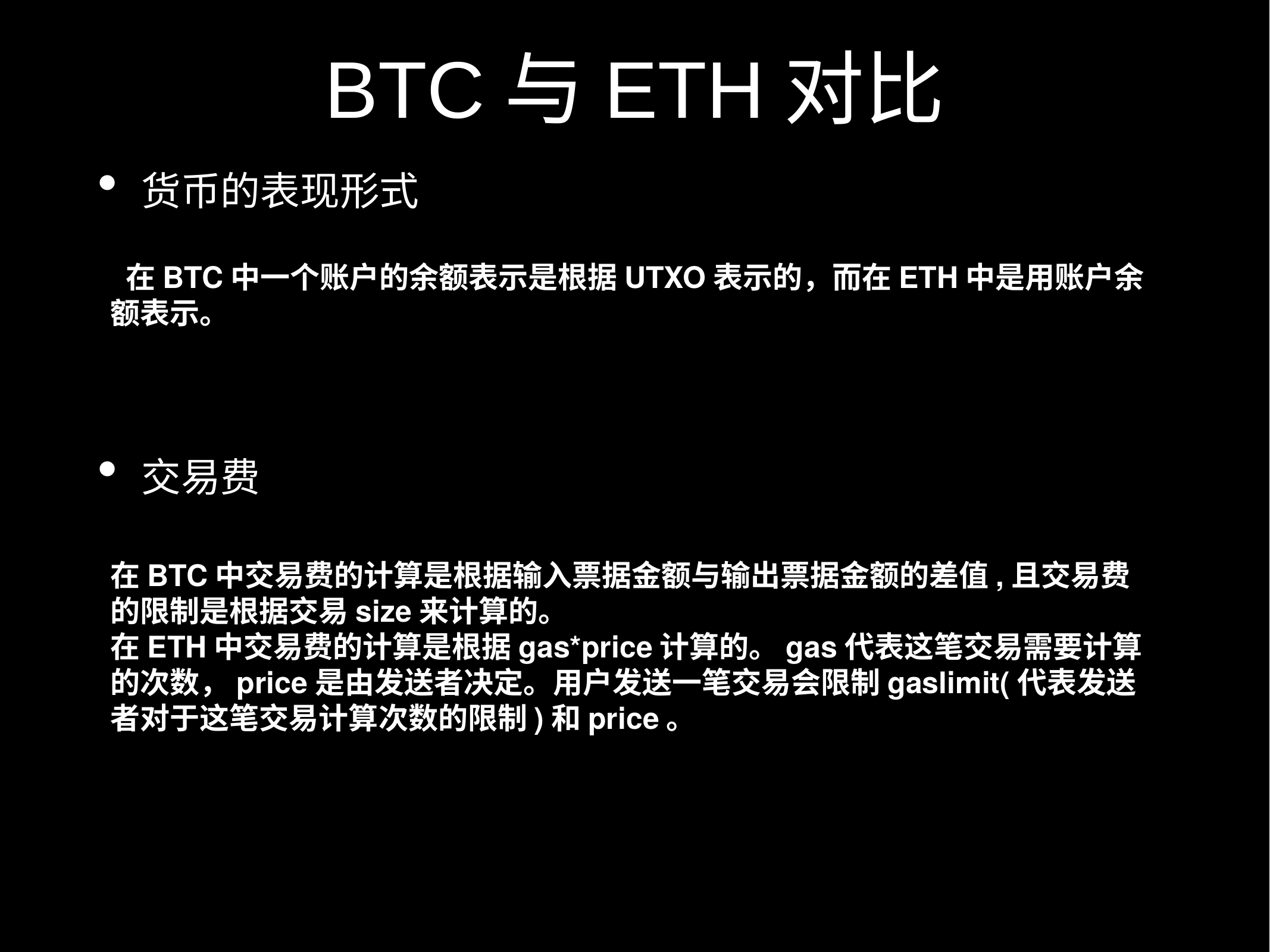

# BTC与ETH对比
货币的表现形式
 在BTC中一个账户的余额表示是根据UTXO表示的，而在ETH中是用账户余额表示。
交易费
在BTC中交易费的计算是根据输入票据金额与输出票据金额的差值,且交易费的限制是根据交易size来计算的。
在ETH中交易费的计算是根据gas*price计算的。gas代表这笔交易需要计算的次数，price是由发送者决定。用户发送一笔交易会限制gaslimit(代表发送者对于这笔交易计算次数的限制)和price。